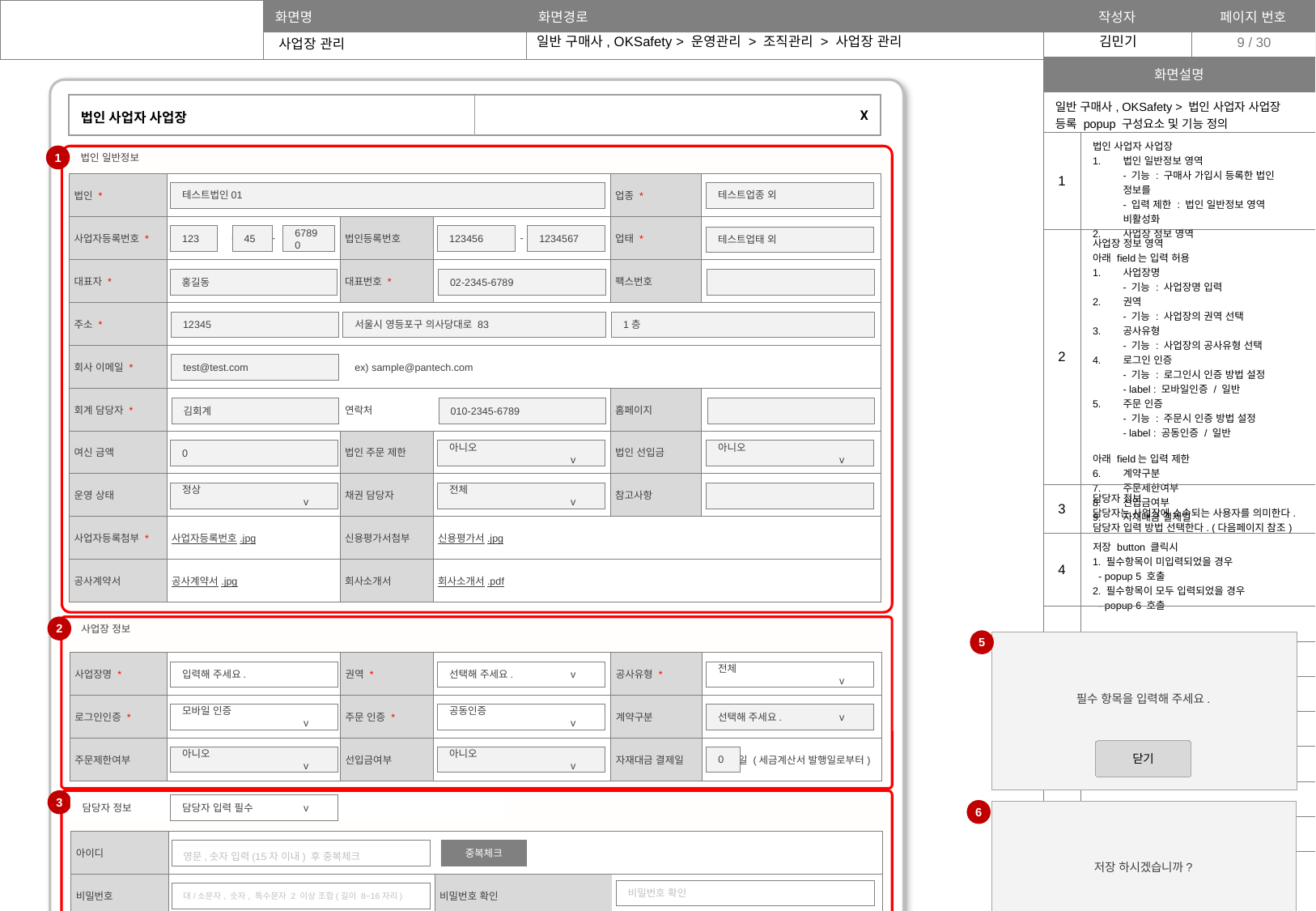

AS IS 팝업 확인 필요
3.담당자 정보 필수 항목 표기 누락

일반 구매사, OKSafety > 운영관리 > 조직관리 > 사업장 관리
9
사업장 관리
| 화면설명 |  |
| --- | --- |
| 일반 구매사, OKSafety > 법인 사업자 사업장 등록 popup 구성요소 및 기능 정의 |  |
| 1 | 법인 사업자 사업장 법인 일반정보 영역 - 기능 : 구매사 가입시 등록한 법인 정보를 - 입력 제한 : 법인 일반정보 영역 비활성화 사업장 정보 영역 |
| 2 | 사업장 정보 영역 아래 field는 입력 허용 사업장명 - 기능 : 사업장명 입력 권역 - 기능 : 사업장의 권역 선택 공사유형 - 기능 : 사업장의 공사유형 선택 로그인 인증 - 기능 : 로그인시 인증 방법 설정 - label : 모바일인증 / 일반 주문 인증 - 기능 : 주문시 인증 방법 설정 - label : 공동인증 / 일반 아래 field는 입력 제한 계약구분 주문제한여부 선입금여부 자재대금 결제일 |
| 3 | 담당자 정보 담당자는 사업장에 소속되는 사용자를 의미한다. 담당자 입력 방법 선택한다. (다음페이지 참조) |
| 4 | 저장 button 클릭시 1. 필수항목이 미입력되었을 경우 - popup 5 호출 2. 필수항목이 모두 입력되었을 경우 - popup 6 호출 |
|  |  |
|  |  |
|  |  |
|  |  |
|  |  |
|  |  |
|  |  |

| 법인 사업자 사업장 | X |
| --- | --- |
법인 일반정보
1

| 법인 \* |  |  |  | 업종 \* |  |
| --- | --- | --- | --- | --- | --- |
| 사업자등록번호 \* | - - | 법인등록번호 | - | 업태 \* |  |
| 대표자 \* |  | 대표번호 \* |  | 팩스번호 |  |
| 주소 \* |  |  |  |  |  |
| 회사 이메일 \* |  |  |  |  |  |
| 회계 담당자 \* |  | 연락처 |  | 홈페이지 |  |
| 여신 금액 |  | 법인 주문 제한 |  | 법인 선입금 |  |
| 운영 상태 |  | 채권 담당자 |  | 참고사항 |  |
| 사업자등록첨부 \* | 사업자등록번호.jpg | 신용평가서첨부 | 신용평가서.jpg |  |  |
| 공사계약서 | 공사계약서.jpg | 회사소개서 | 회사소개서.pdf |  |  |
테스트법인01
테스트업종 외
123
45
67890
123456
1234567
테스트업태 외
홍길동
02-2345-6789

12345
서울시 영등포구 의사당대로 83
1층
test@test.com
ex) sample@pantech.com
김회계
010-2345-6789

0
아니오		v
아니오		v
정상		v
전체		v

사업장 정보
2

5

| 사업장명 \* |  | 권역 \* |  | 공사유형 \* |  |
| --- | --- | --- | --- | --- | --- |
| 로그인인증 \* |  | 주문 인증 \* |  | 계약구분 |  |
| 주문제한여부 |  | 선입금여부 |  | 자재대금 결제일 | 일 (세금계산서 발행일로부터) |
필수 항목을 입력해 주세요.
입력해 주세요.
선택해 주세요.	v
전체		v
모바일 인증		v
공동인증		v
선택해 주세요.	v
닫기
아니오		v
아니오		v
0
3

담당자 정보
담당자 입력 필수	v
6

저장 하시겠습니까?
| 아이디 |  |  |  |  |  |
| --- | --- | --- | --- | --- | --- |
| 비밀번호 |  |  | 비밀번호 확인 |  |  |
| 이름 |  |  | 전화번호 |  |  |
| 이동전화번호 |  |  | 이메일 |  |  |
영문,숫자 입력(15자 이내) 후 중복체크
중복체크
비밀번호 확인
대/소문자, 숫자, 특수문자 2 이상 조합(길이 8~16자리)
저장
취소
숫자만
이름 (2~15자 이내)
ex) sample@pantech.com

숫자만
저장 되었습니다.
저장
취소
4
닫기